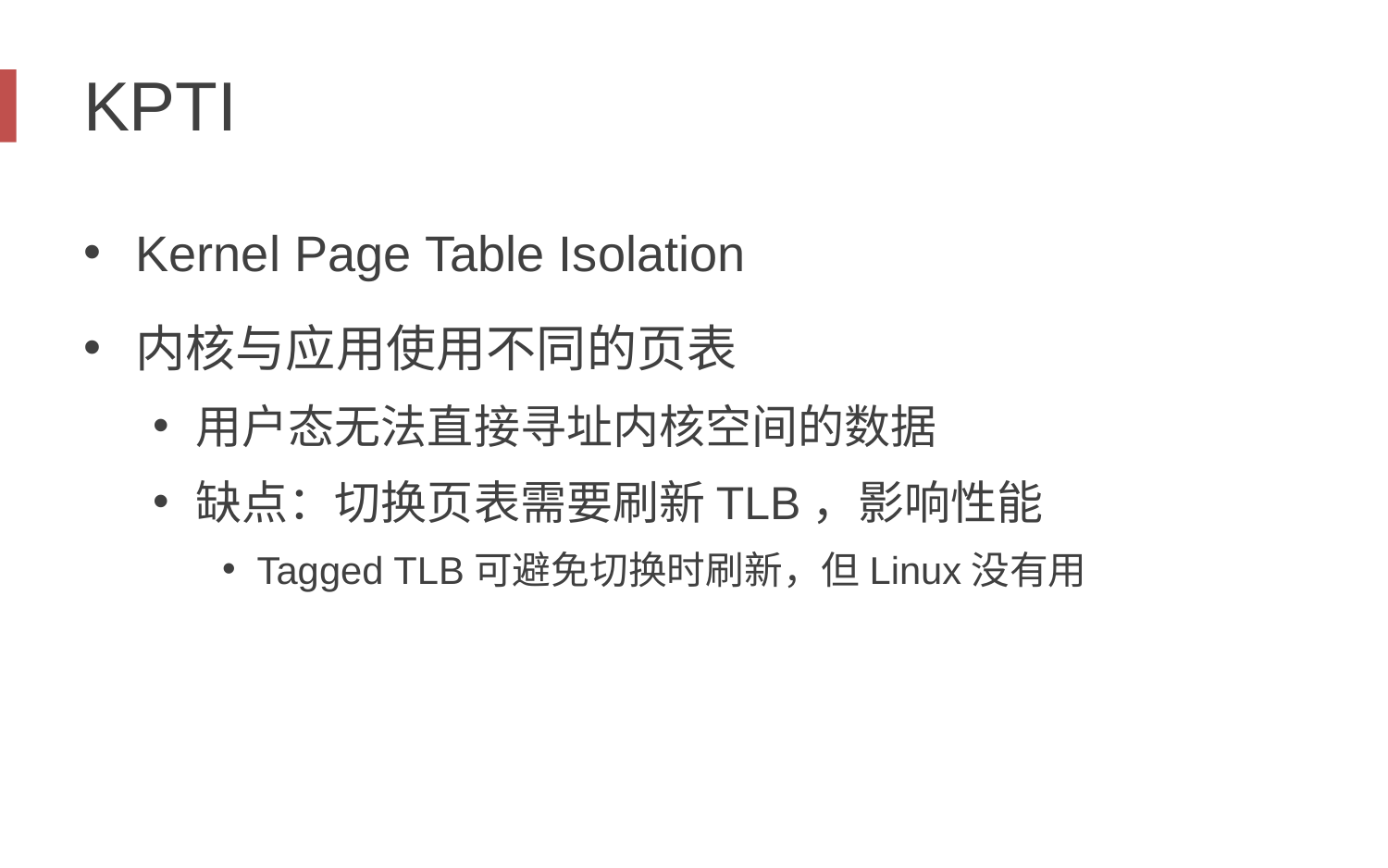

# KPTI
Kernel Page Table Isolation
内核与应用使用不同的页表
用户态无法直接寻址内核空间的数据
缺点：切换页表需要刷新TLB，影响性能
Tagged TLB可避免切换时刷新，但Linux没有用